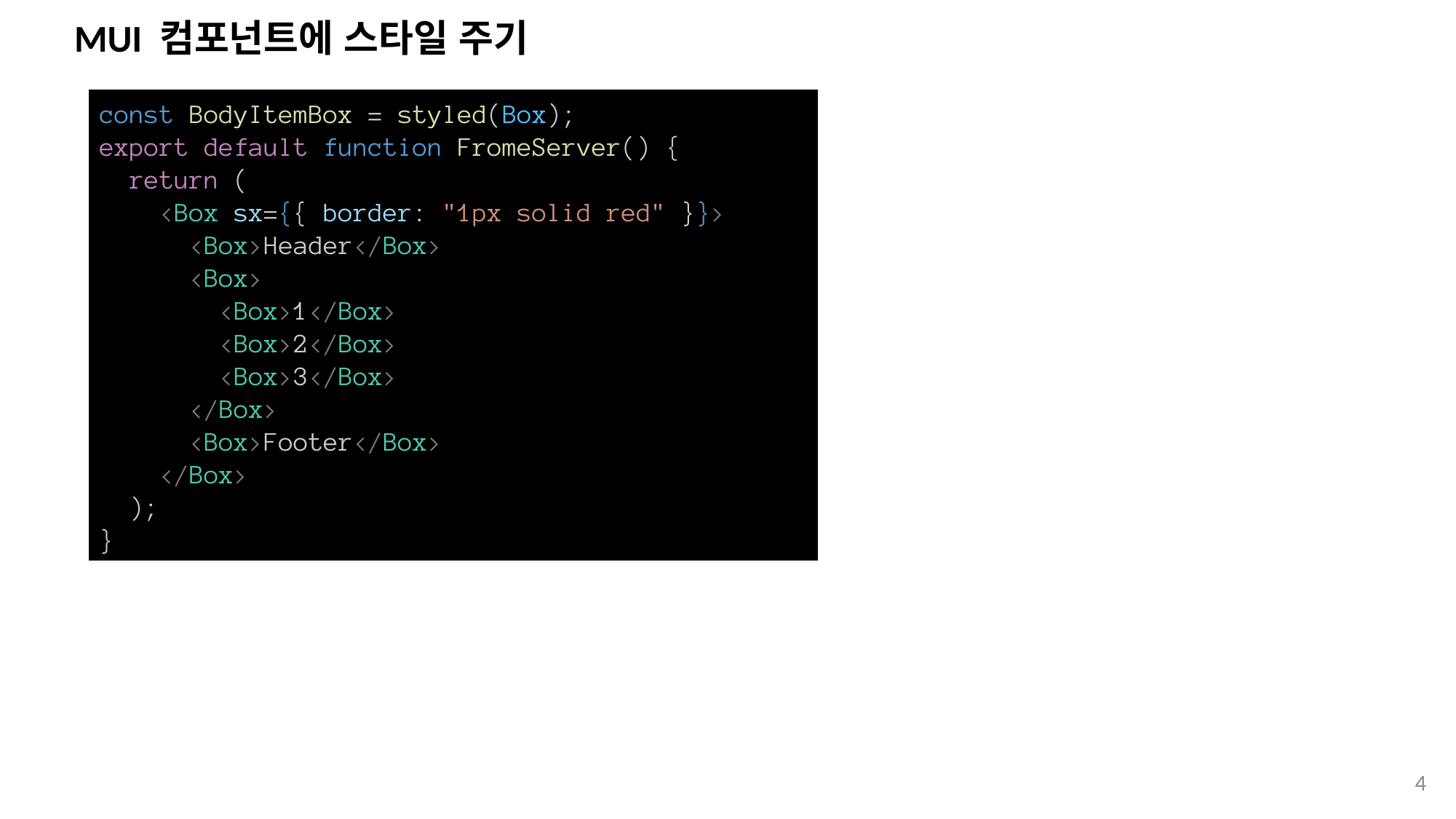

# MUI 컴포넌트에 스타일 주기

const BodyItemBox = styled(Box);
export default function FromeServer() {
  return (
    <Box sx={{ border: "1px solid red" }}>
      <Box>Header</Box>
      <Box>
        <Box>1</Box>
        <Box>2</Box>
        <Box>3</Box>
      </Box>
      <Box>Footer</Box>
    </Box>
  );
}
4